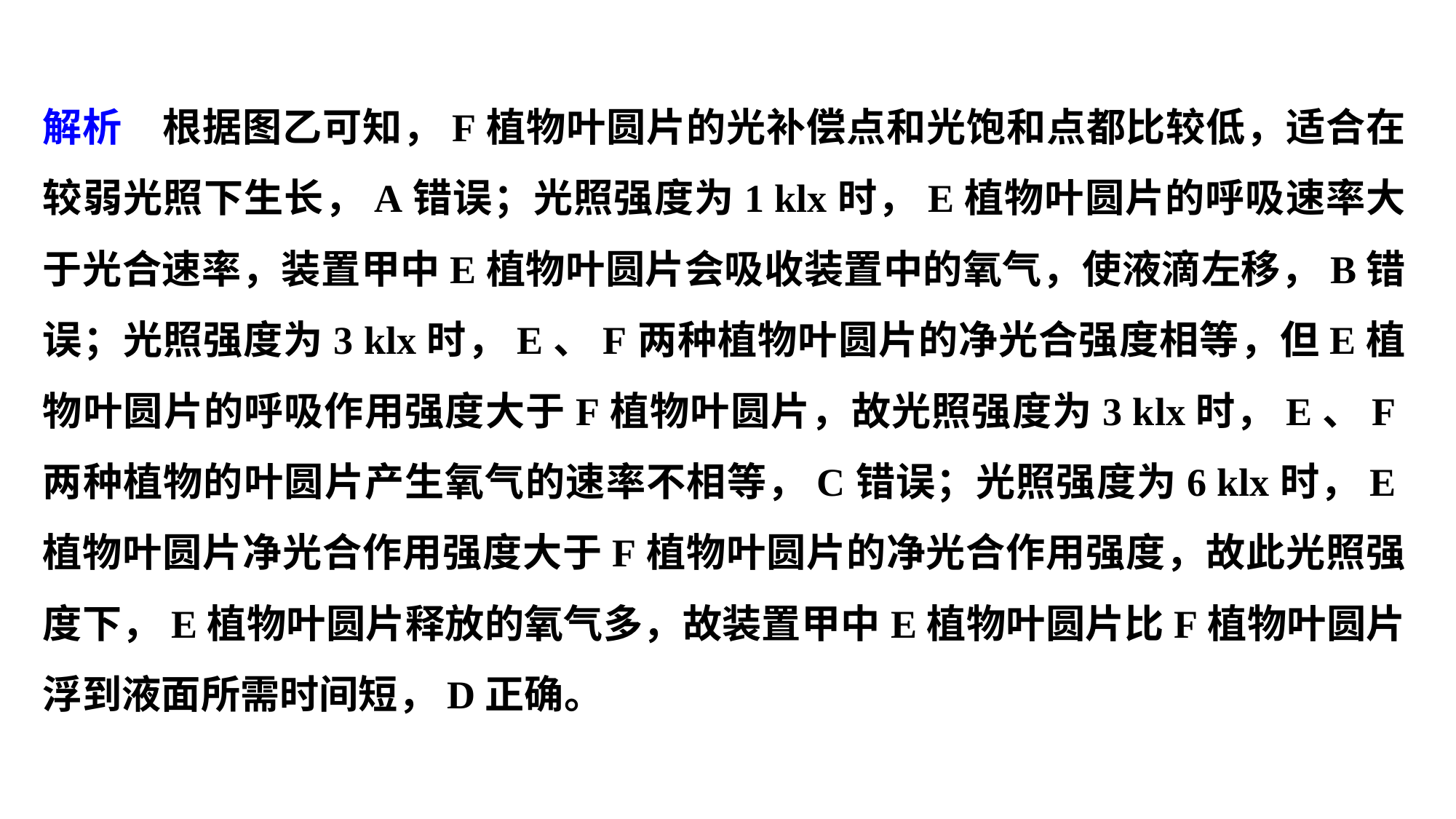

解析　根据图乙可知，F植物叶圆片的光补偿点和光饱和点都比较低，适合在较弱光照下生长，A错误；光照强度为1 klx时，E植物叶圆片的呼吸速率大于光合速率，装置甲中E植物叶圆片会吸收装置中的氧气，使液滴左移，B错误；光照强度为3 klx时，E、F两种植物叶圆片的净光合强度相等，但E植物叶圆片的呼吸作用强度大于F植物叶圆片，故光照强度为3 klx时，E、F两种植物的叶圆片产生氧气的速率不相等，C错误；光照强度为6 klx时，E植物叶圆片净光合作用强度大于F植物叶圆片的净光合作用强度，故此光照强度下，E植物叶圆片释放的氧气多，故装置甲中E植物叶圆片比F植物叶圆片浮到液面所需时间短，D正确。